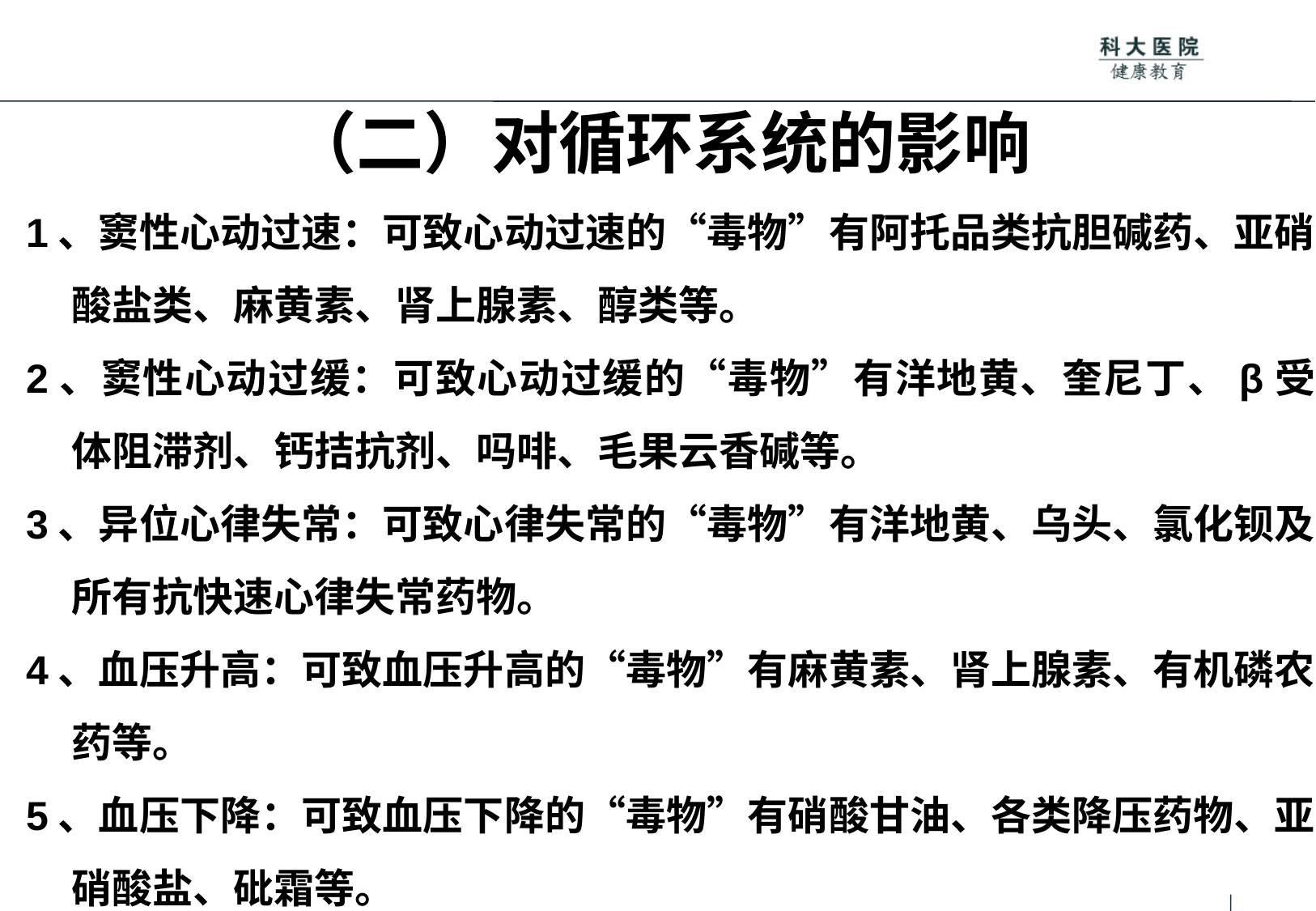

# （二）对循环系统的影响
1、窦性心动过速：可致心动过速的“毒物”有阿托品类抗胆碱药、亚硝酸盐类、麻黄素、肾上腺素、醇类等。
2、窦性心动过缓：可致心动过缓的“毒物”有洋地黄、奎尼丁、β受体阻滞剂、钙拮抗剂、吗啡、毛果云香碱等。
3、异位心律失常：可致心律失常的“毒物”有洋地黄、乌头、氯化钡及所有抗快速心律失常药物。
4、血压升高：可致血压升高的“毒物”有麻黄素、肾上腺素、有机磷农药等。
5、血压下降：可致血压下降的“毒物”有硝酸甘油、各类降压药物、亚硝酸盐、砒霜等。